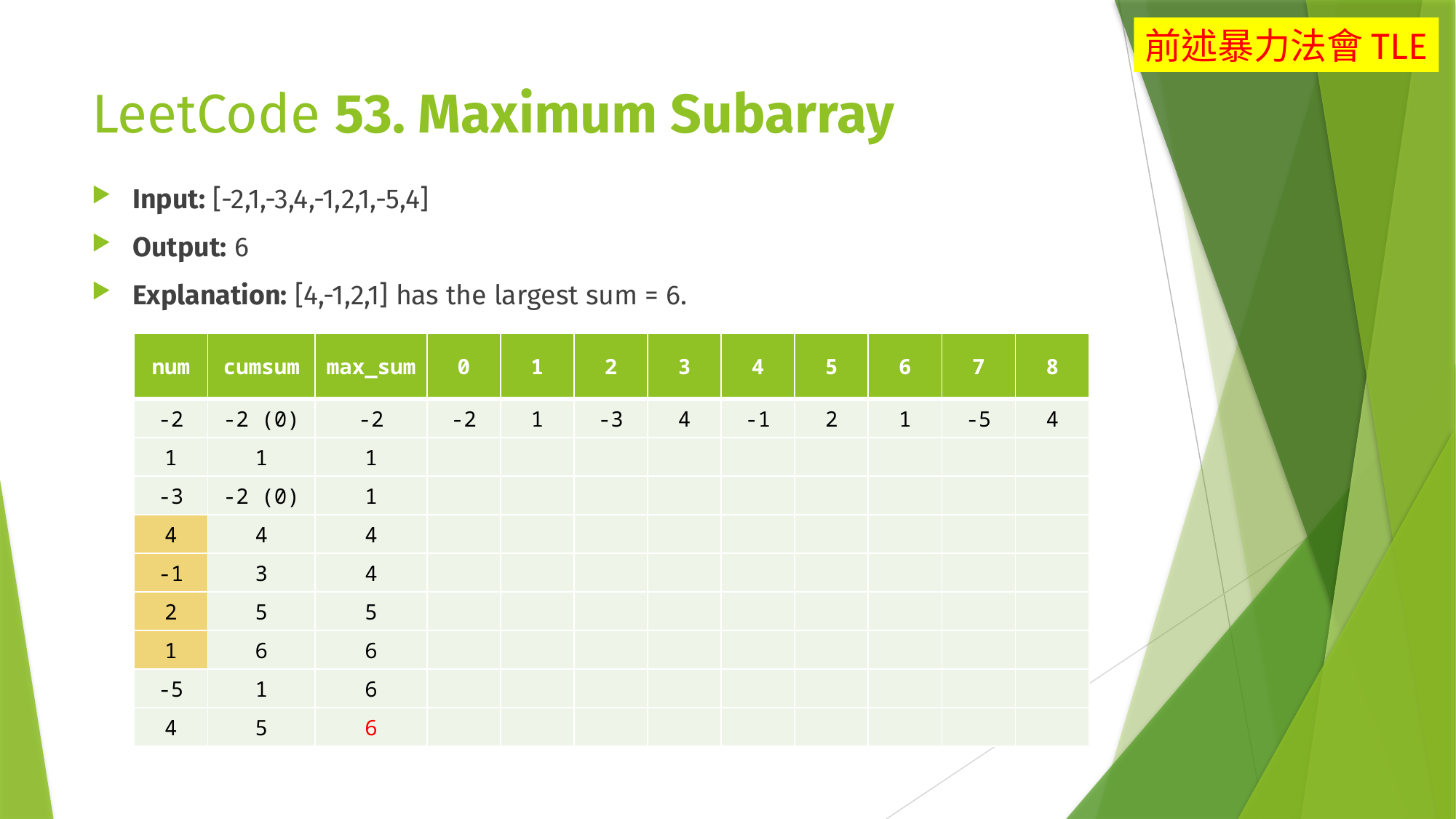

前述暴力法會TLE
# LeetCode 53. Maximum Subarray
Input: [-2,1,-3,4,-1,2,1,-5,4]
Output: 6
Explanation: [4,-1,2,1] has the largest sum = 6.
| num | cumsum | max\_sum | 0 | 1 | 2 | 3 | 4 | 5 | 6 | 7 | 8 |
| --- | --- | --- | --- | --- | --- | --- | --- | --- | --- | --- | --- |
| -2 | -2 (0) | -2 | -2 | 1 | -3 | 4 | -1 | 2 | 1 | -5 | 4 |
| 1 | 1 | 1 |  |  |  |  |  |  |  |  |  |
| -3 | -2 (0) | 1 |  |  |  |  |  |  |  |  |  |
| 4 | 4 | 4 |  |  |  |  |  |  |  |  |  |
| -1 | 3 | 4 |  |  |  |  |  |  |  |  |  |
| 2 | 5 | 5 |  |  |  |  |  |  |  |  |  |
| 1 | 6 | 6 |  |  |  |  |  |  |  |  |  |
| -5 | 1 | 6 |  |  |  |  |  |  |  |  |  |
| 4 | 5 | 6 |  |  |  |  |  |  |  |  |  |